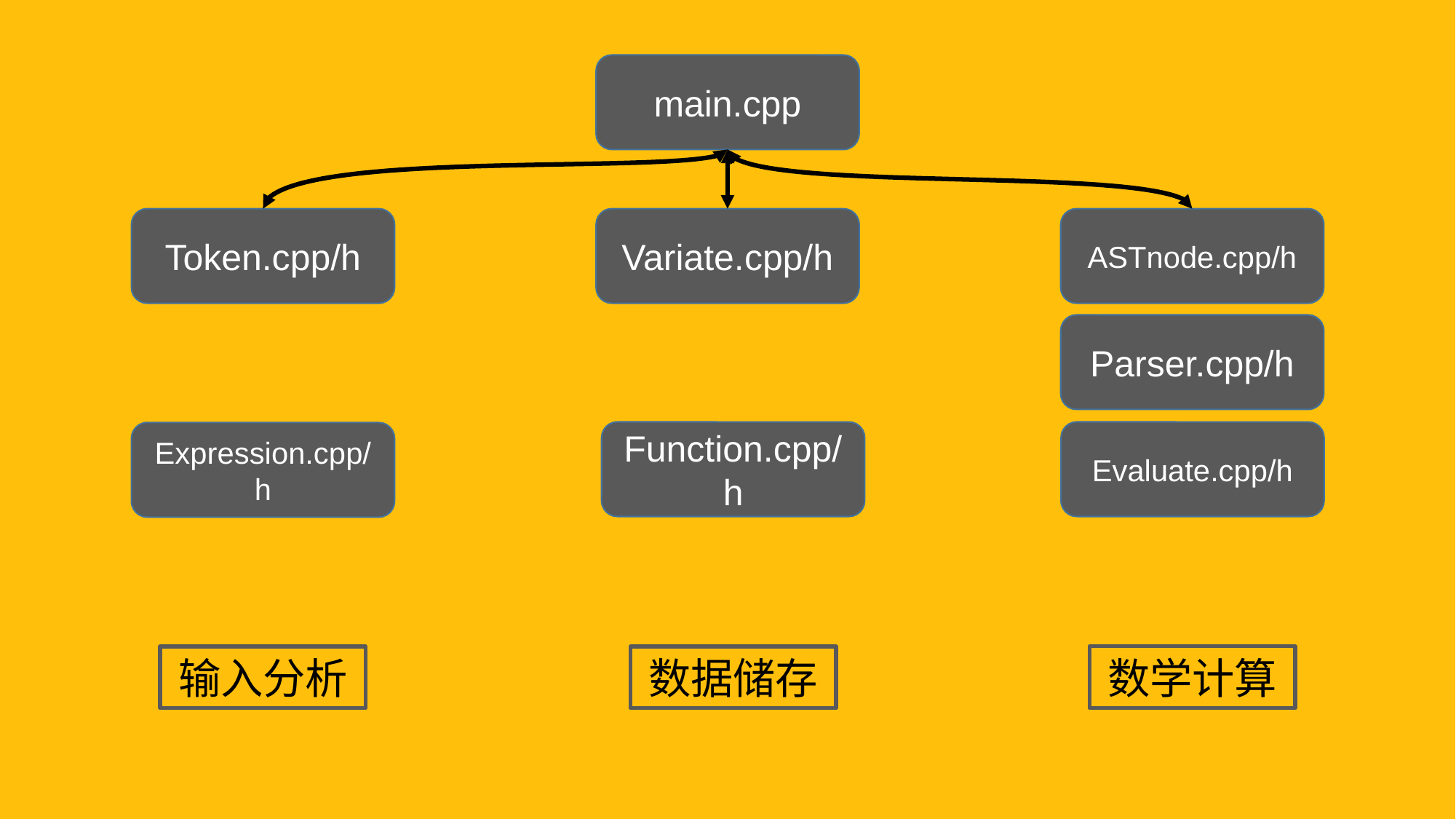

main.cpp
ASTnode.cpp/h
Token.cpp/h
Variate.cpp/h
Parser.cpp/h
Function.cpp/h
Evaluate.cpp/h
Expression.cpp/h
数学计算
输入分析
数据储存